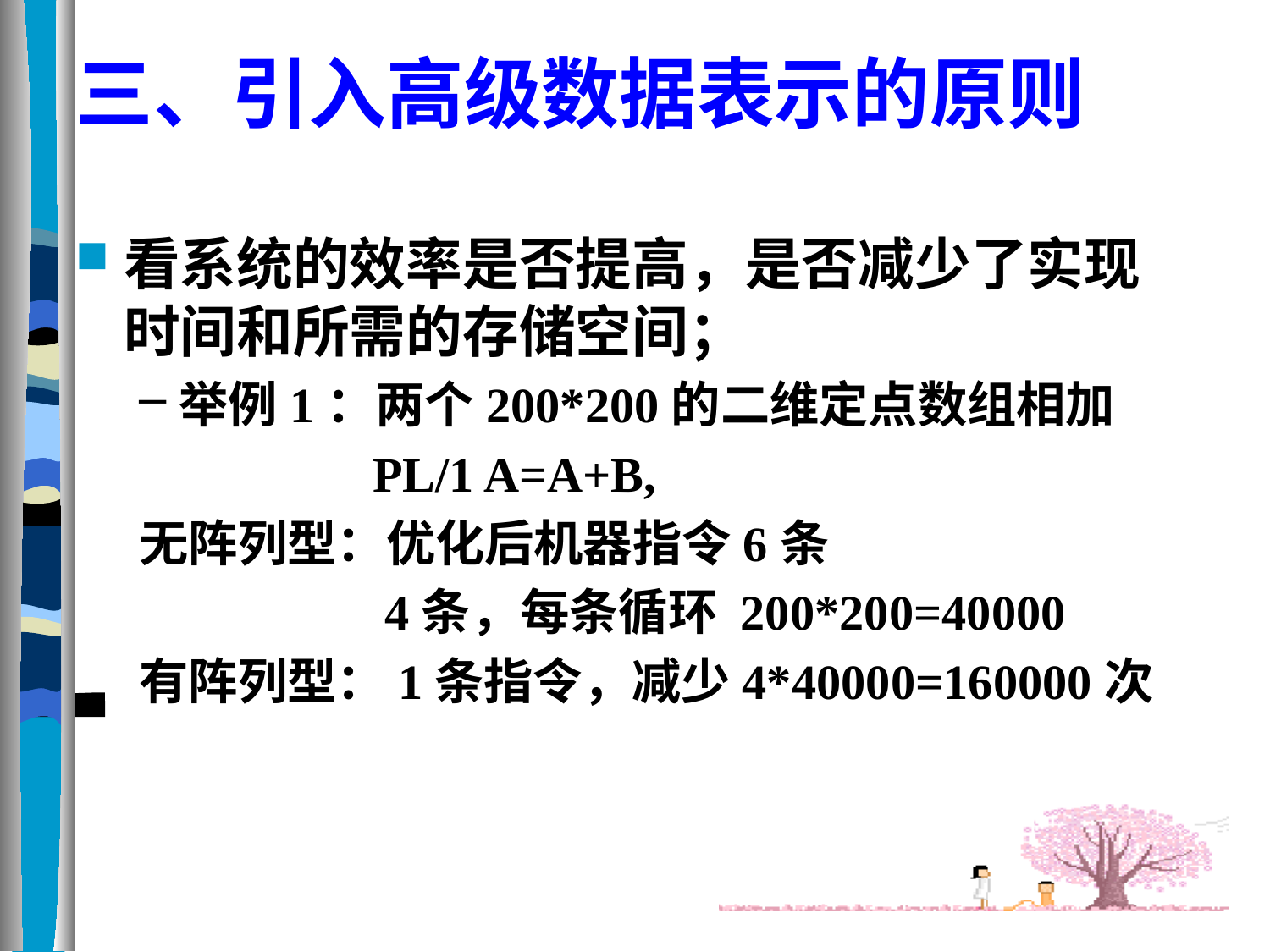

# 三、引入高级数据表示的原则
看系统的效率是否提高，是否减少了实现时间和所需的存储空间；
举例1：两个200*200的二维定点数组相加
                   PL/1 A=A+B,
无阵列型：优化后机器指令6条
                    4条，每条循环 200*200=40000
有阵列型：1条指令，减少4*40000=160000次